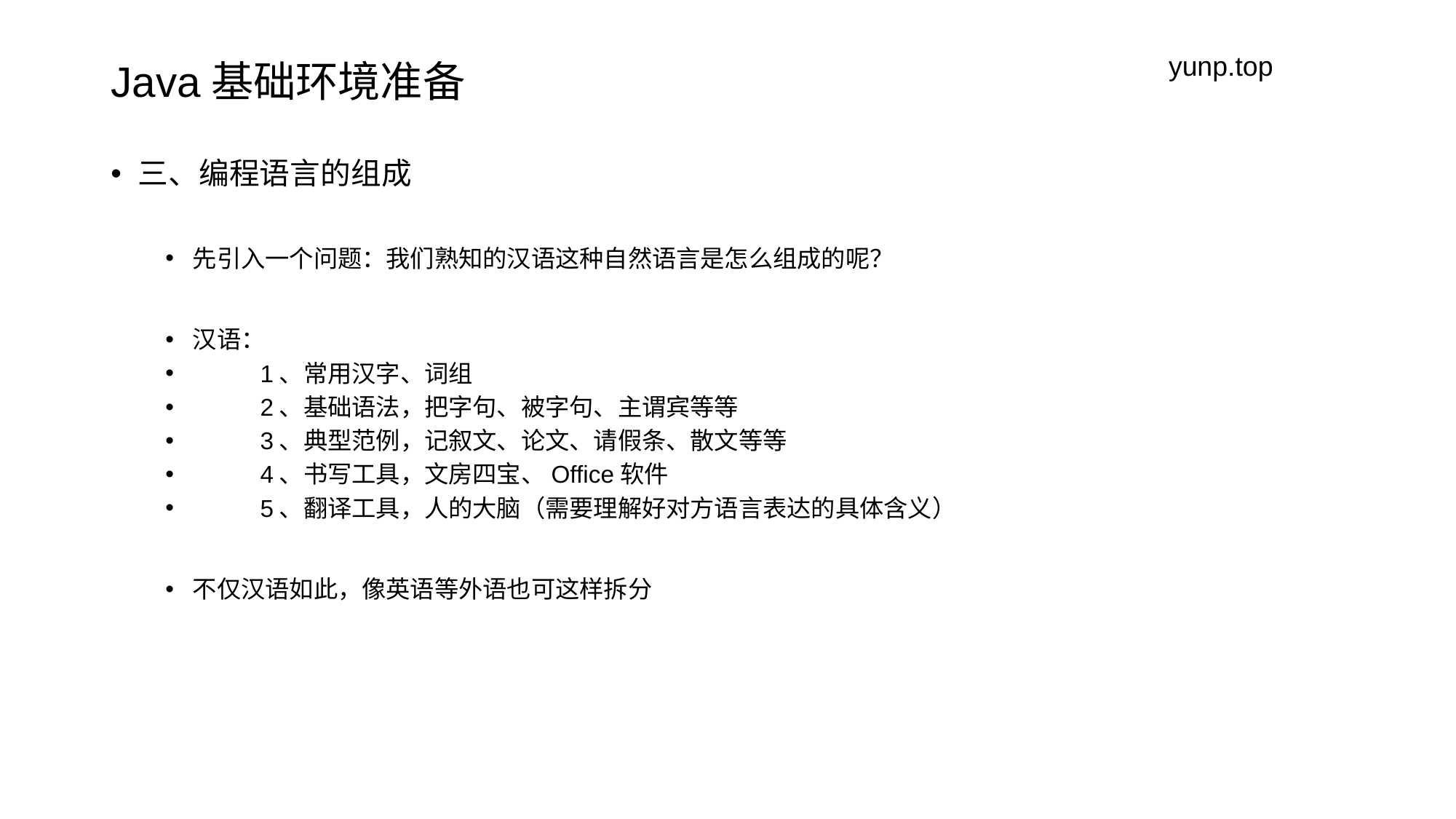

# Java基础环境准备
yunp.top
三、编程语言的组成

先引入一个问题：我们熟知的汉语这种自然语言是怎么组成的呢？

汉语：
          1、常用汉字、词组
          2、基础语法，把字句、被字句、主谓宾等等
          3、典型范例，记叙文、论文、请假条、散文等等
          4、书写工具，文房四宝、Office软件
          5、翻译工具，人的大脑（需要理解好对方语言表达的具体含义）

不仅汉语如此，像英语等外语也可这样拆分